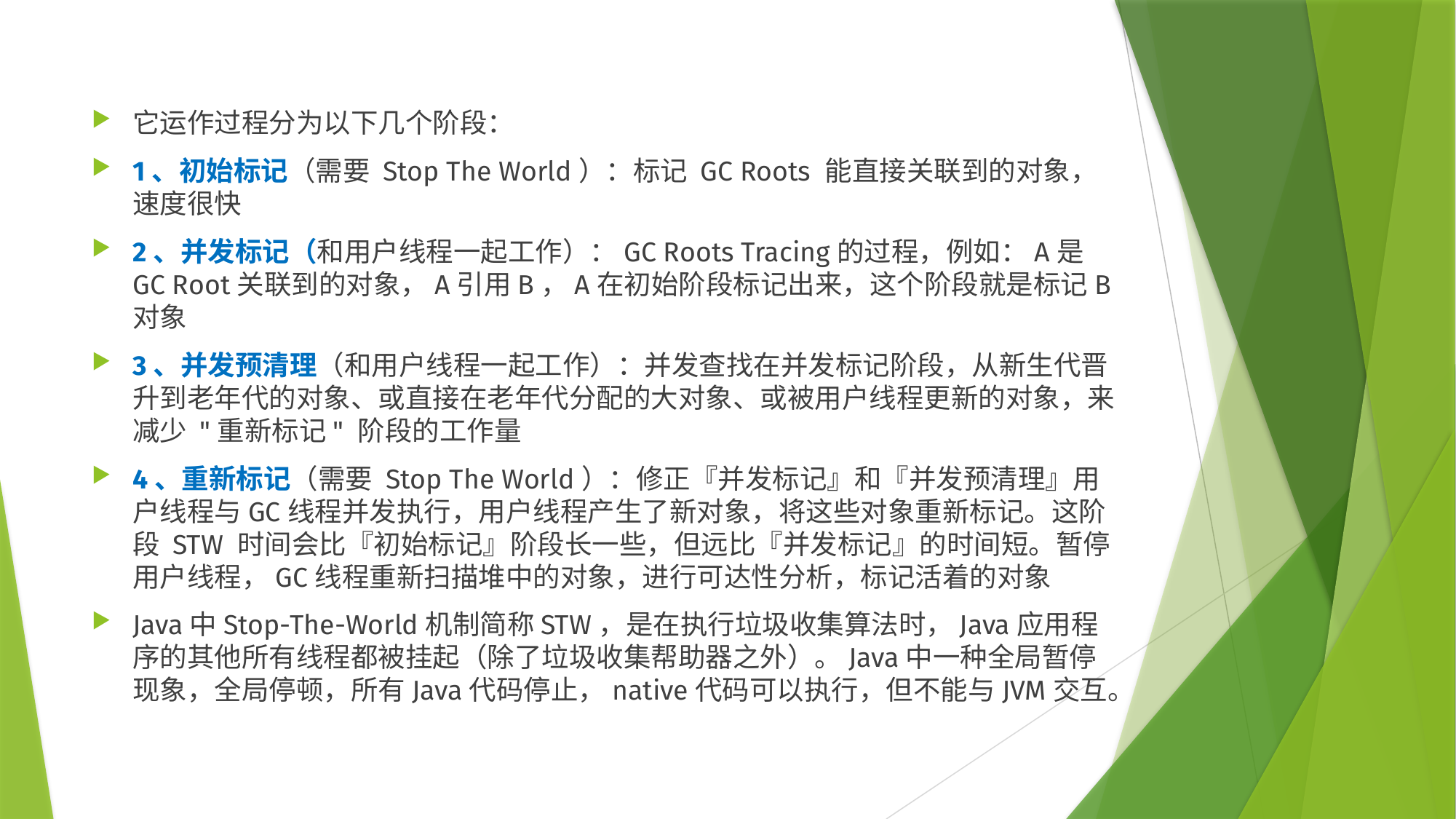

它运作过程分为以下几个阶段：
1、初始标记（需要 Stop The World）：标记 GC Roots 能直接关联到的对象，速度很快
2、并发标记（和用户线程一起工作）：GC Roots Tracing的过程，例如：A是GC Root关联到的对象，A引用B，A在初始阶段标记出来，这个阶段就是标记B对象
3、并发预清理（和用户线程一起工作）：并发查找在并发标记阶段，从新生代晋升到老年代的对象、或直接在老年代分配的大对象、或被用户线程更新的对象，来减少 "重新标记" 阶段的工作量
4、重新标记（需要 Stop The World）：修正『并发标记』和『并发预清理』用户线程与GC线程并发执行，用户线程产生了新对象，将这些对象重新标记。这阶段 STW 时间会比『初始标记』阶段长一些，但远比『并发标记』的时间短。暂停用户线程，GC线程重新扫描堆中的对象，进行可达性分析，标记活着的对象
Java中Stop-The-World机制简称STW，是在执行垃圾收集算法时，Java应用程序的其他所有线程都被挂起（除了垃圾收集帮助器之外）。Java中一种全局暂停现象，全局停顿，所有Java代码停止，native代码可以执行，但不能与JVM交互。